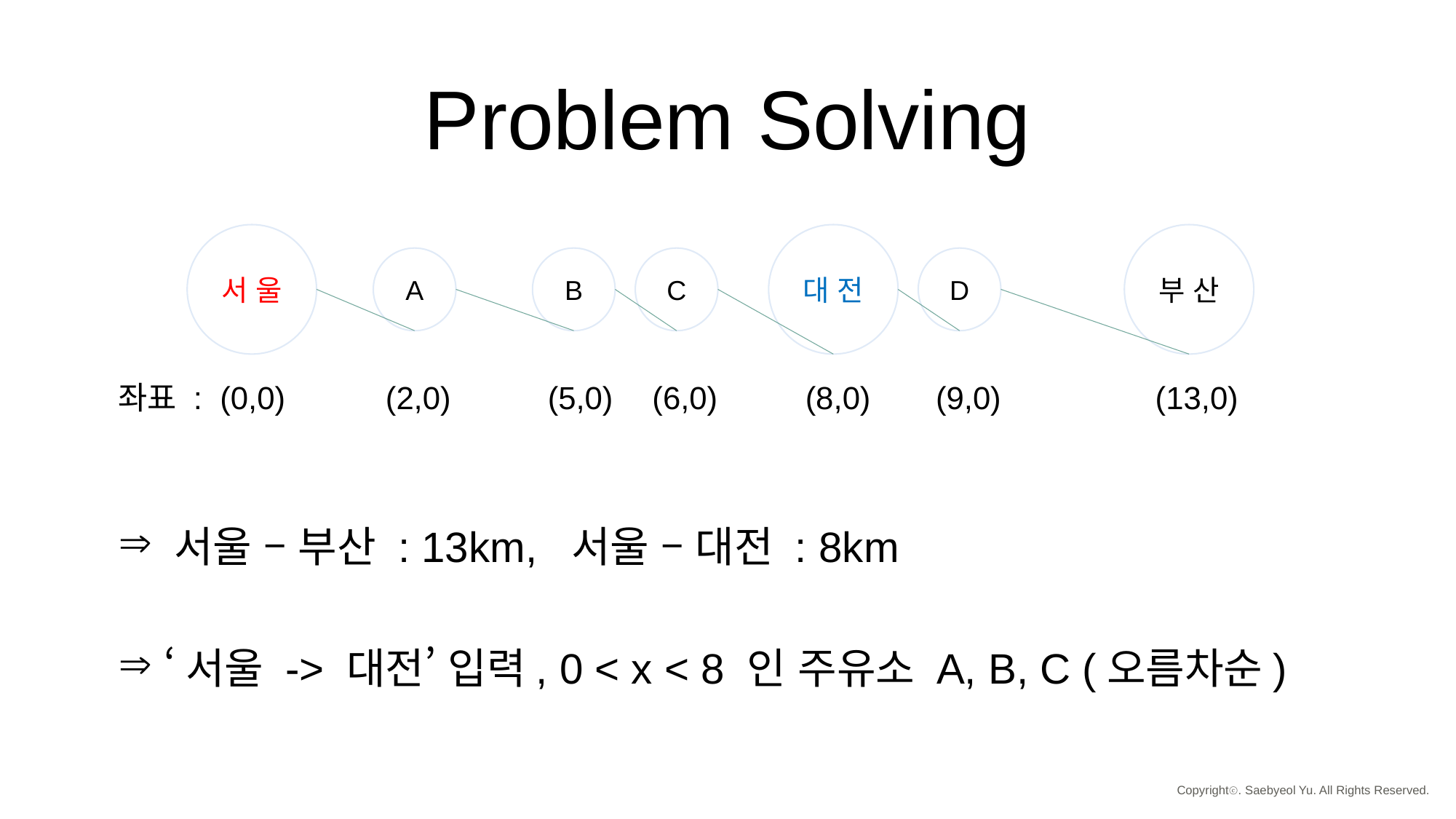

# Problem Solving

좌표 :  (0,0)            (2,0)                 (5,0)              (6,0)             (8,0)          (9,0)                    (13,0)

 서울 – 부산 : 13km,  서울 – 대전 : 8km

 ‘서울 -> 대전’ 입력, 0 < x < 8 인 주유소 A, B, C (오름차순)

대 전
서 울
부 산
A
B
C
D